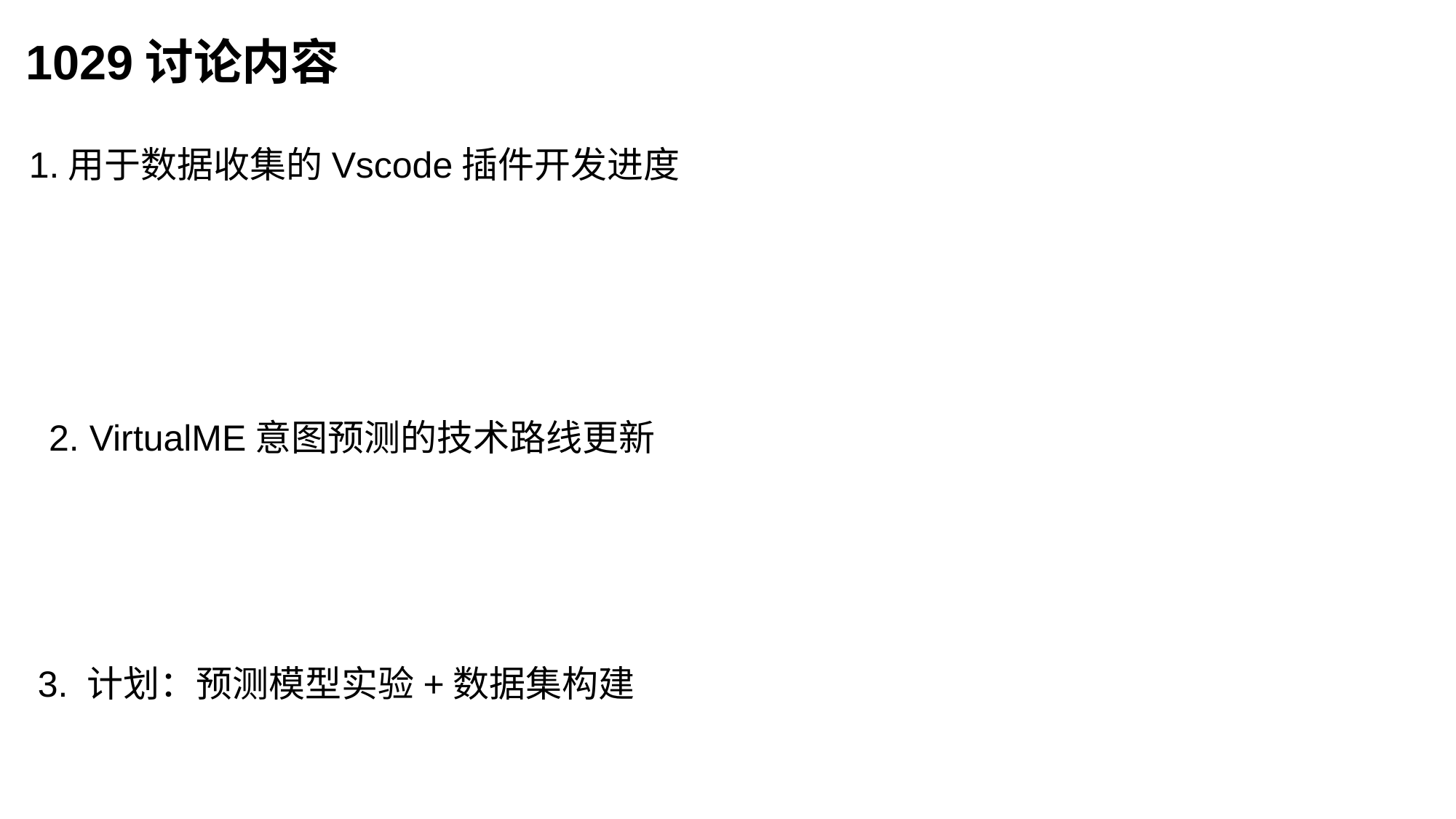

1029讨论内容
1.用于数据收集的Vscode插件开发进度
2. VirtualME意图预测的技术路线更新
3. 计划：预测模型实验+数据集构建